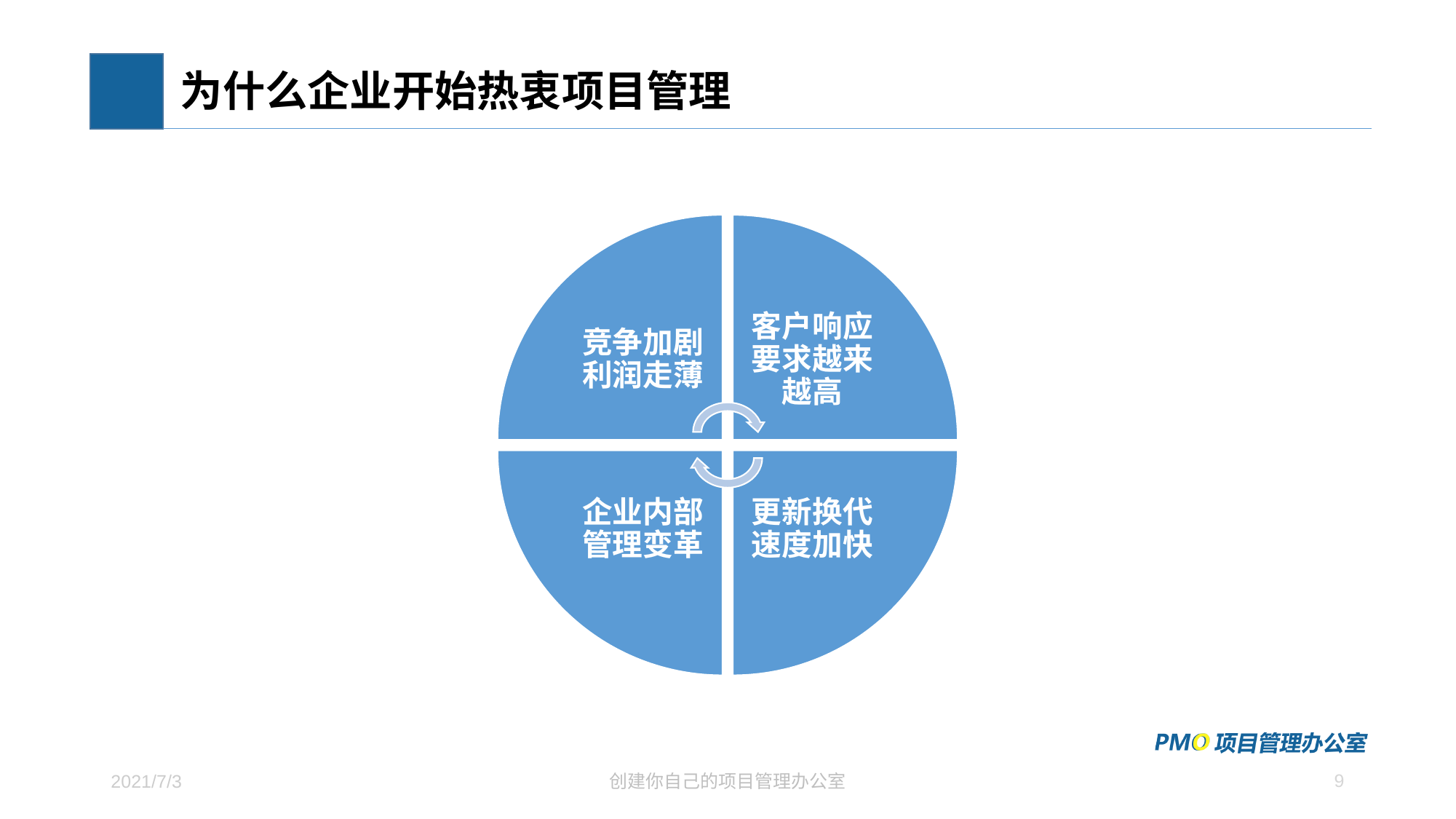

# 为什么企业开始热衷项目管理
竞争加剧 利润走薄
客户响应要求越来越高
更新换代速度加快
企业内部管理变革
9
2021/7/3
创建你自己的项目管理办公室